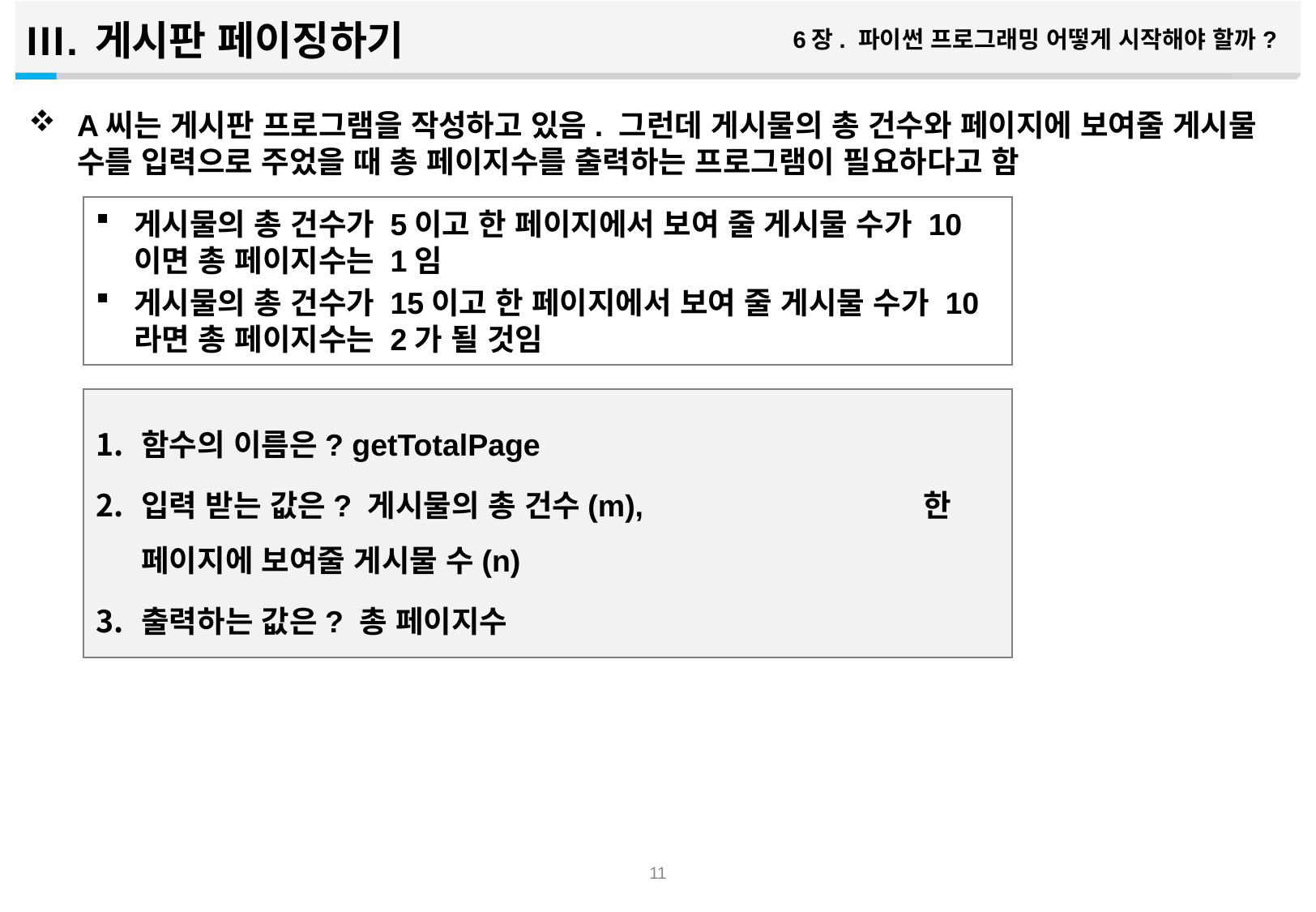

게시판 페이징하기
6장. 파이썬 프로그래밍 어떻게 시작해야 할까?
A씨는 게시판 프로그램을 작성하고 있음. 그런데 게시물의 총 건수와 페이지에 보여줄 게시물 수를 입력으로 주었을 때 총 페이지수를 출력하는 프로그램이 필요하다고 함
게시물의 총 건수가 5이고 한 페이지에서 보여 줄 게시물 수가 10이면 총 페이지수는 1임
게시물의 총 건수가 15이고 한 페이지에서 보여 줄 게시물 수가 10라면 총 페이지수는 2가 될 것임
함수의 이름은? getTotalPage
입력 받는 값은? 게시물의 총 건수(m),                                한 페이지에 보여줄 게시물 수(n)
출력하는 값은? 총 페이지수
11